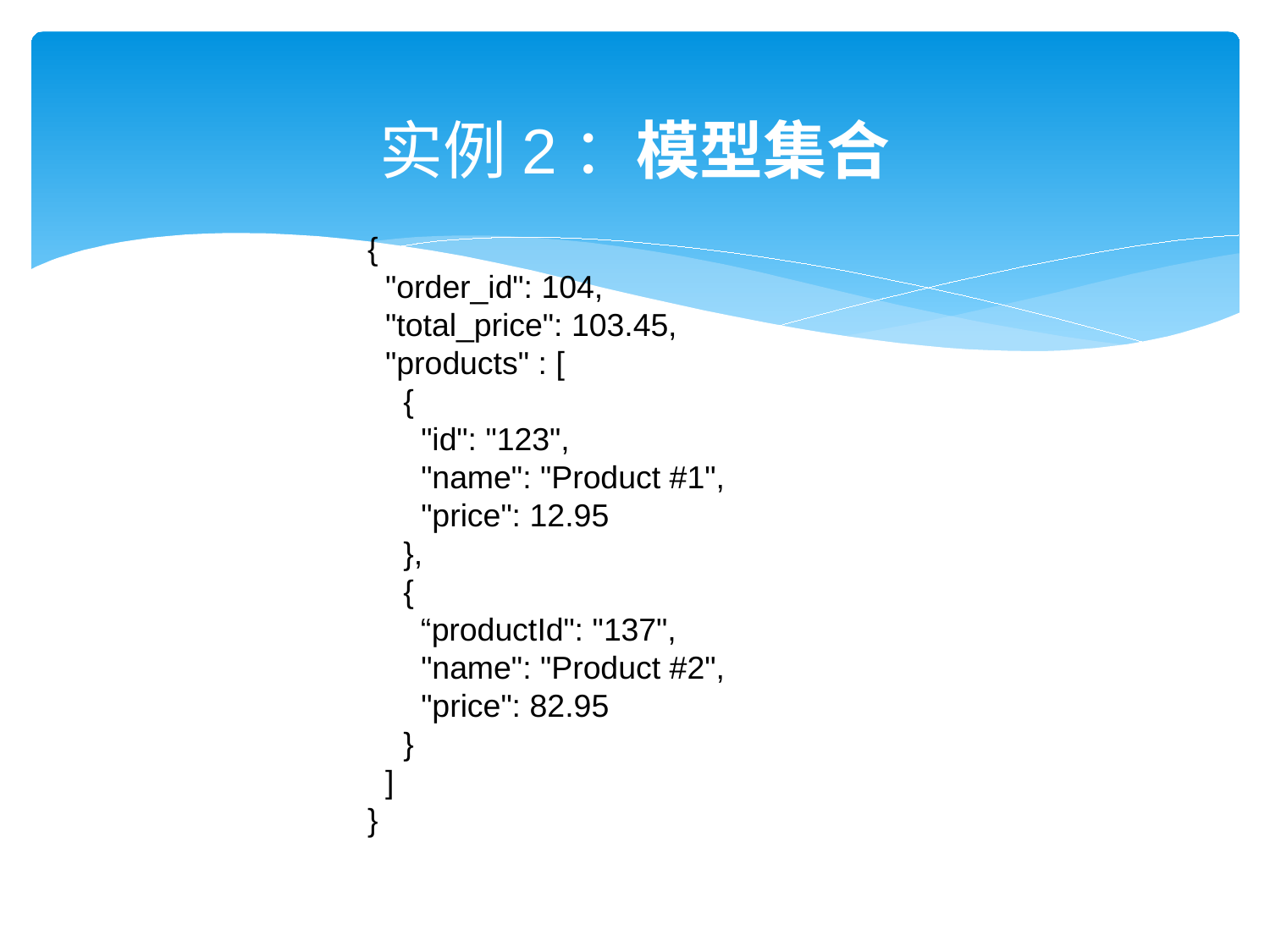

# 实例2：模型集合
{
  "order_id": 104,
  "total_price": 103.45,
  "products" : [
    {
      "id": "123",
      "name": "Product #1",
      "price": 12.95
    },
    {
      “productId": "137",
      "name": "Product #2",
      "price": 82.95
    }
  ]
}